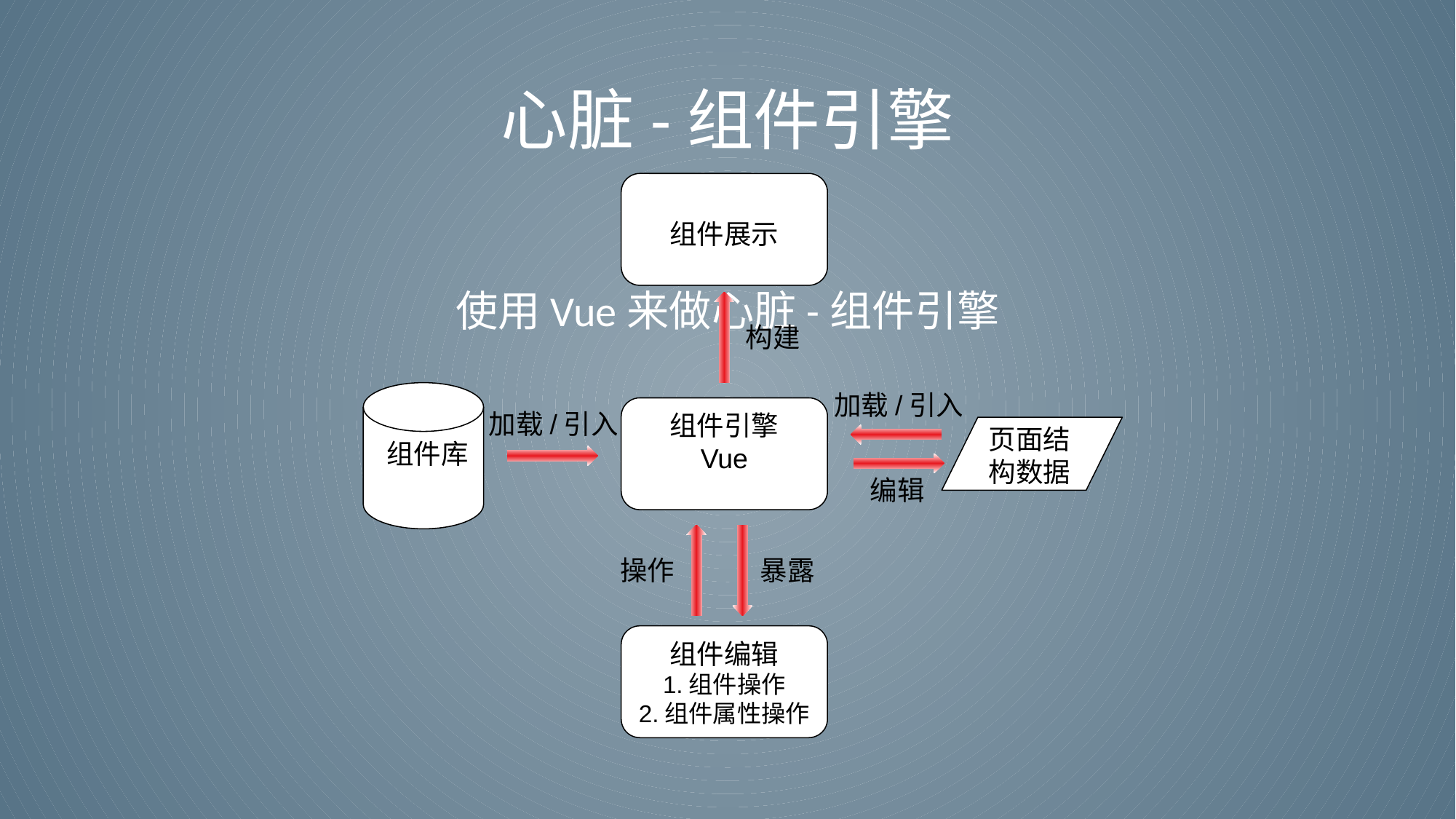

# 心脏-组件引擎

组件展示
构建

 组件库
加载/引入
组件引擎
Vue
加载/引入
页面结构数据

编辑
操作
暴露

组件编辑
1.组件操作
2.组件属性操作

使用Vue来做心脏-组件引擎